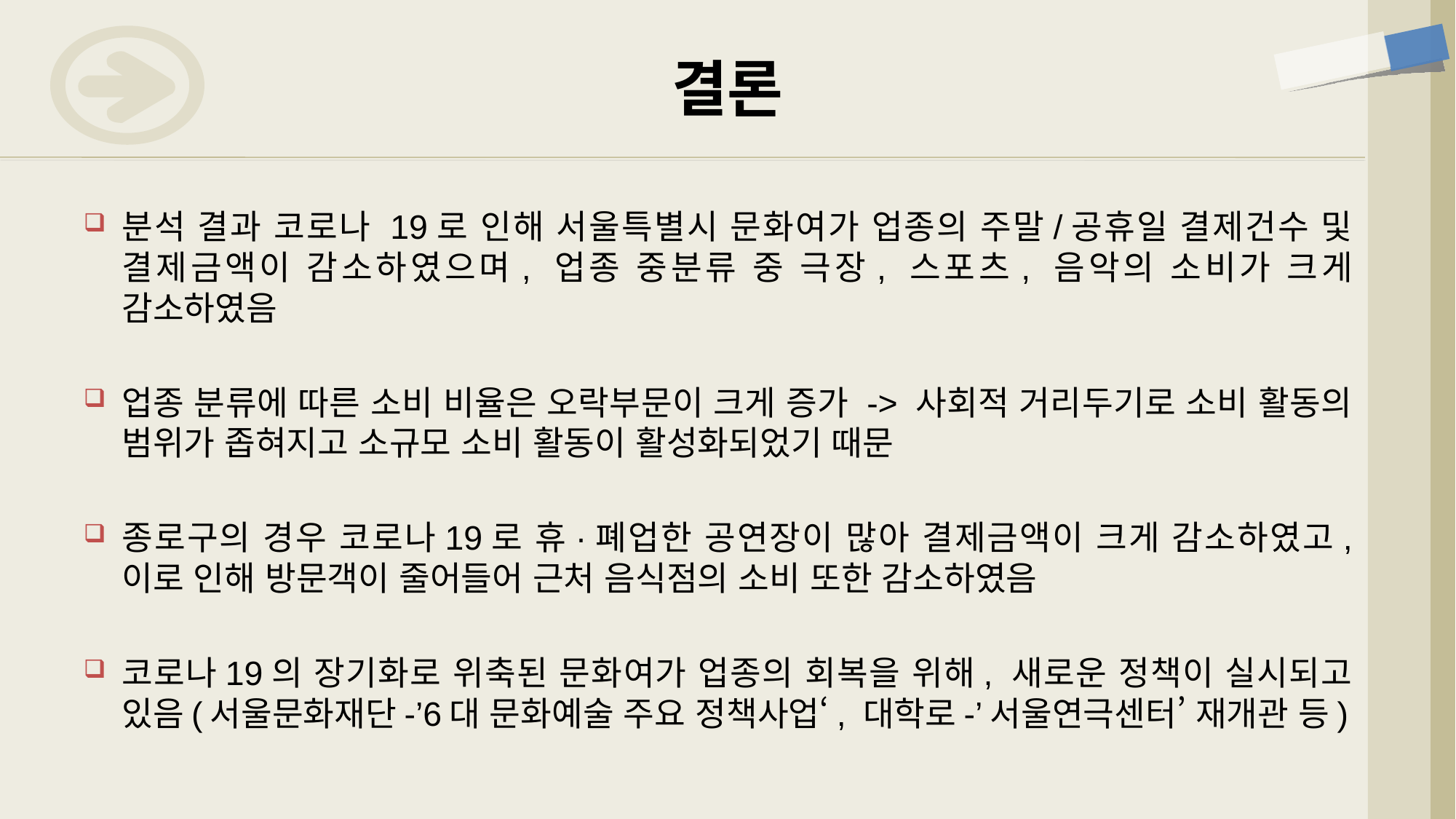

# 결론
분석 결과 코로나 19로 인해 서울특별시 문화여가 업종의 주말/공휴일 결제건수 및 결제금액이 감소하였으며, 업종 중분류 중 극장, 스포츠, 음악의 소비가 크게 감소하였음

업종 분류에 따른 소비 비율은 오락부문이 크게 증가 -> 사회적 거리두기로 소비 활동의 범위가 좁혀지고 소규모 소비 활동이 활성화되었기 때문

종로구의 경우 코로나19로 휴·폐업한 공연장이 많아 결제금액이 크게 감소하였고, 이로 인해 방문객이 줄어들어 근처 음식점의 소비 또한 감소하였음

코로나19의 장기화로 위축된 문화여가 업종의 회복을 위해, 새로운 정책이 실시되고 있음(서울문화재단-’6대 문화예술 주요 정책사업‘, 대학로-’서울연극센터’ 재개관 등)